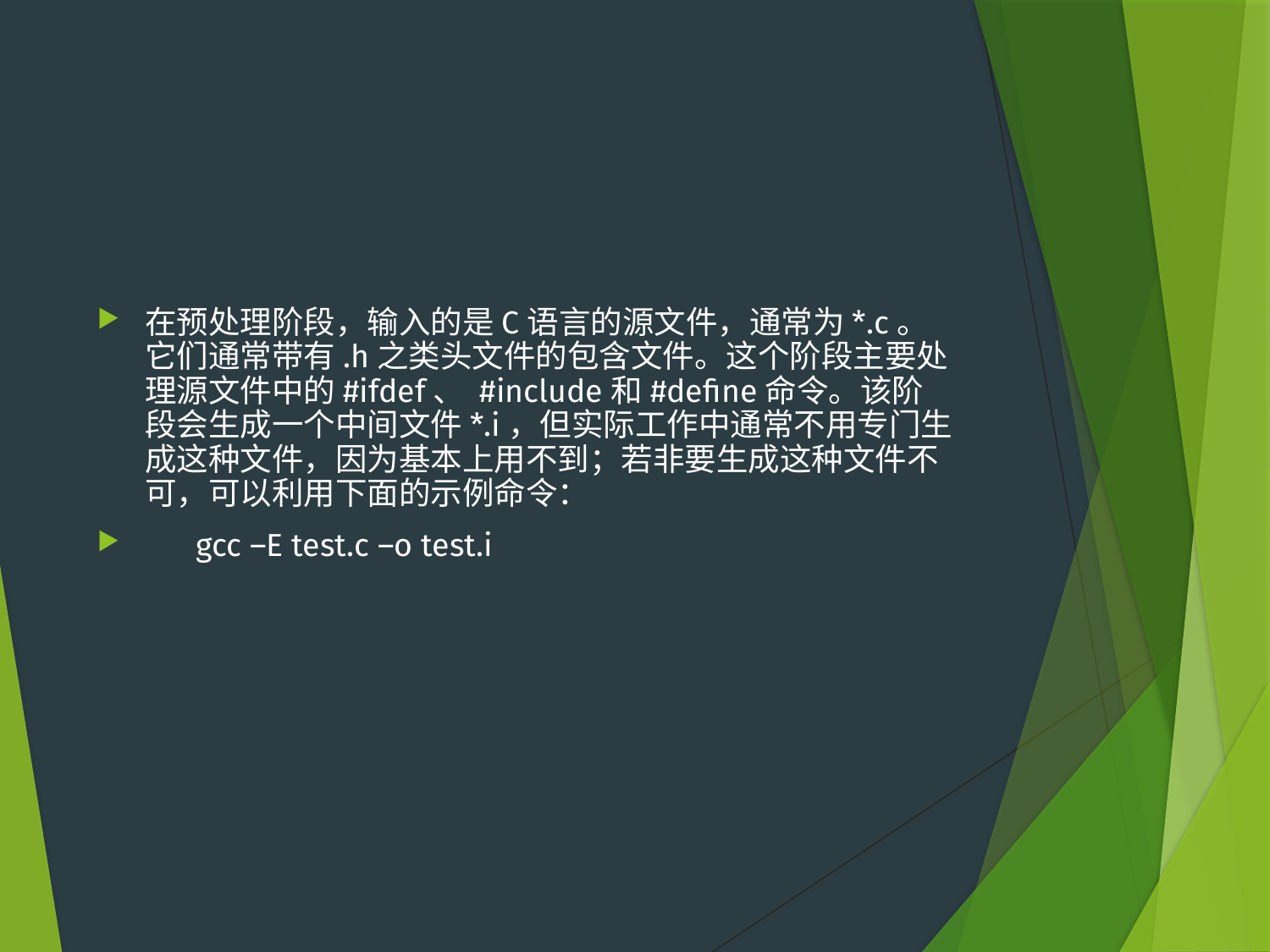

#
在预处理阶段，输入的是C语言的源文件，通常为*.c。它们通常带有.h之类头文件的包含文件。这个阶段主要处理源文件中的#ifdef、 #include和#define命令。该阶段会生成一个中间文件*.i，但实际工作中通常不用专门生成这种文件，因为基本上用不到；若非要生成这种文件不可，可以利用下面的示例命令：
      gcc –E test.c –o test.i